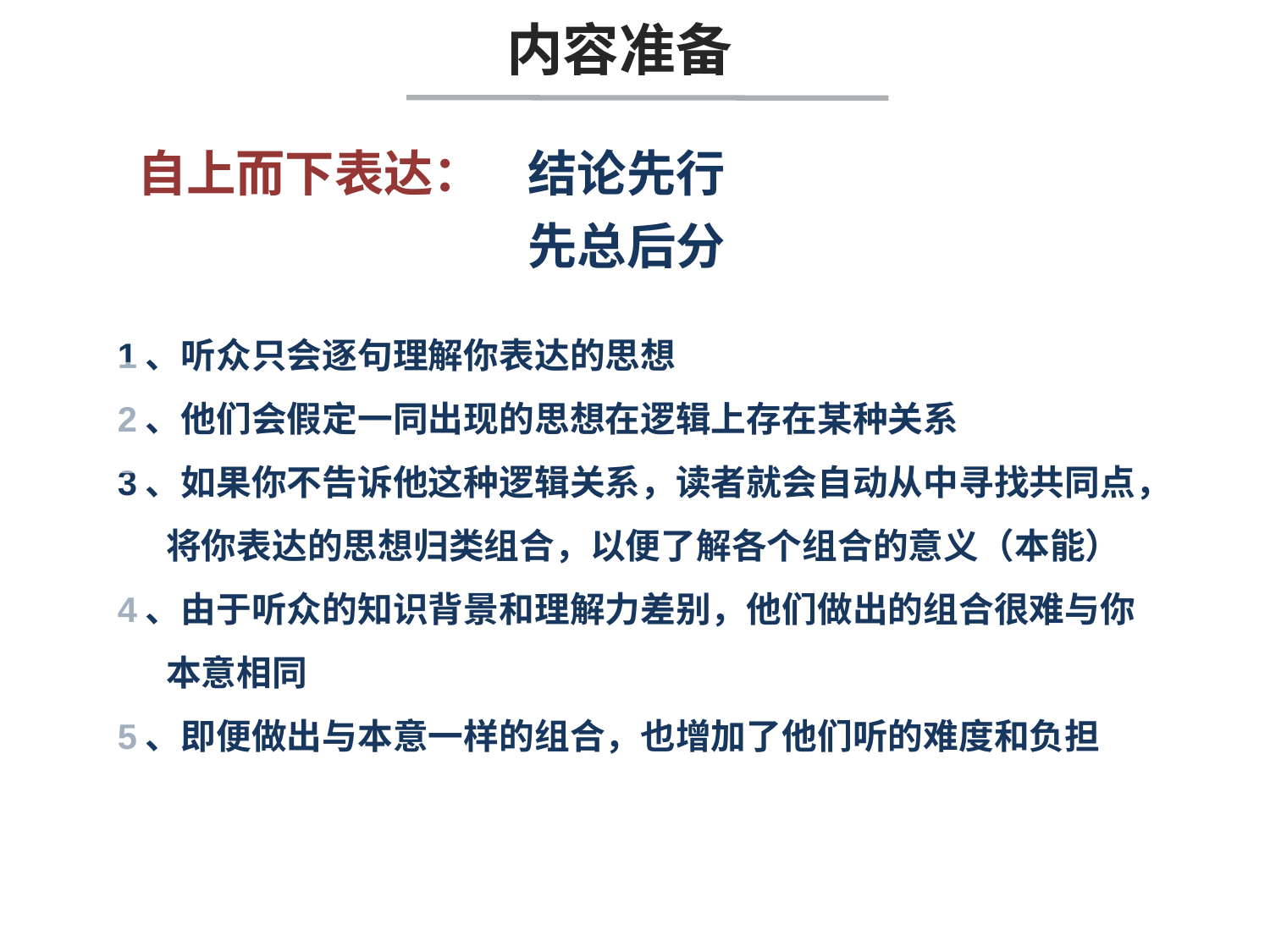

内容准备
自上而下表达：
结论先行
先总后分
1、听众只会逐句理解你表达的思想
2、他们会假定一同出现的思想在逻辑上存在某种关系
3、如果你不告诉他这种逻辑关系，读者就会自动从中寻找共同点，
     将你表达的思想归类组合，以便了解各个组合的意义（本能）
4、由于听众的知识背景和理解力差别，他们做出的组合很难与你
     本意相同
5、即便做出与本意一样的组合，也增加了他们听的难度和负担

后台设计